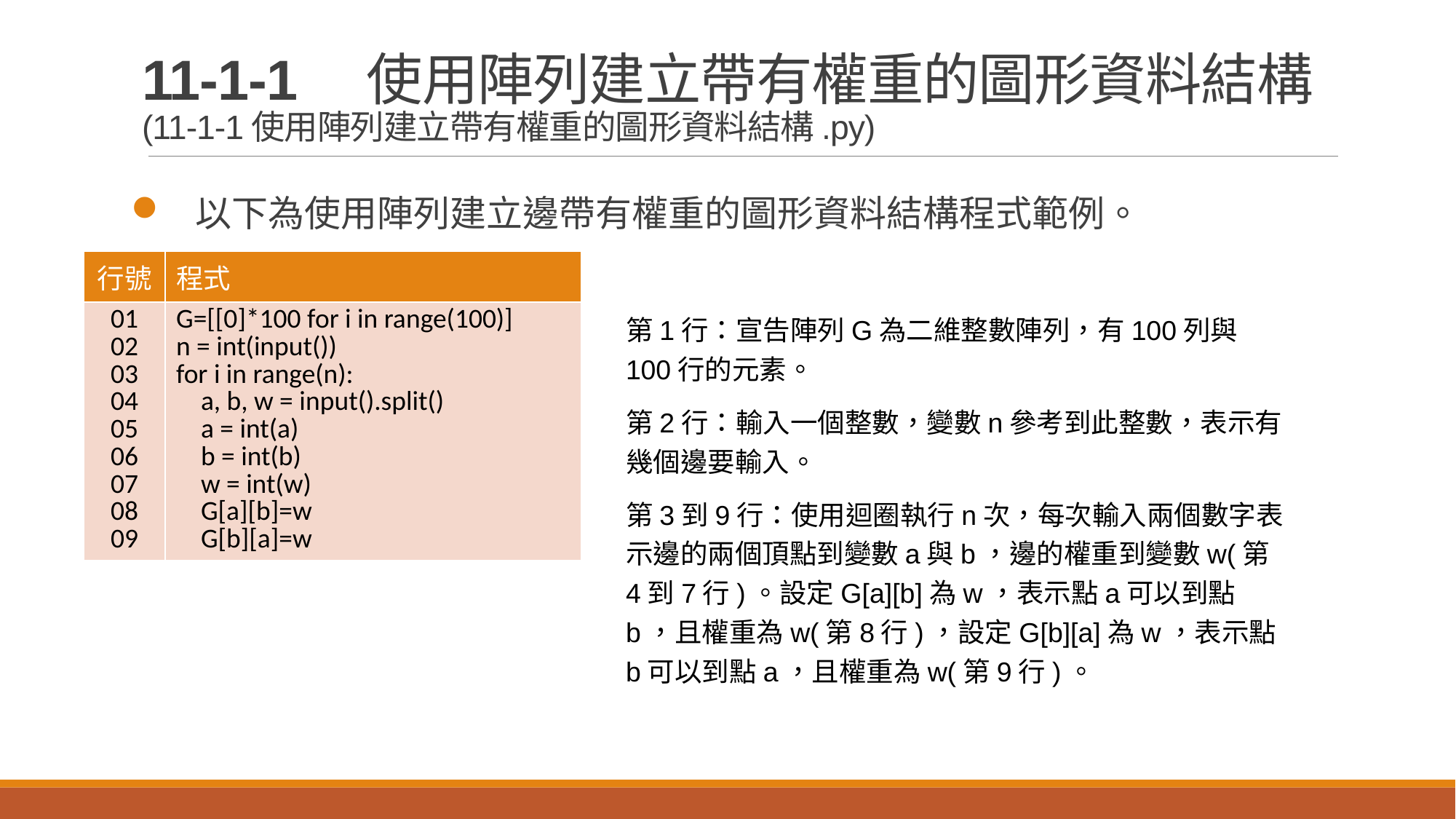

# 11-1-1　使用陣列建立帶有權重的圖形資料結構 (11-1-1使用陣列建立帶有權重的圖形資料結構.py)
以下為使用陣列建立邊帶有權重的圖形資料結構程式範例。
| 行號 | 程式 |
| --- | --- |
| 01 02 03 04 05 06 07 08 09 | G=[[0]\*100 for i in range(100)] n = int(input()) for i in range(n): a, b, w = input().split() a = int(a) b = int(b) w = int(w) G[a][b]=w G[b][a]=w |
第1行：宣告陣列G為二維整數陣列，有100列與100行的元素。
第2行：輸入一個整數，變數n參考到此整數，表示有幾個邊要輸入。
第3到9行：使用迴圈執行n次，每次輸入兩個數字表示邊的兩個頂點到變數a與b，邊的權重到變數w(第4到7行)。設定G[a][b]為w，表示點a可以到點b，且權重為w(第8行)，設定G[b][a]為w，表示點b可以到點a，且權重為w(第9行)。